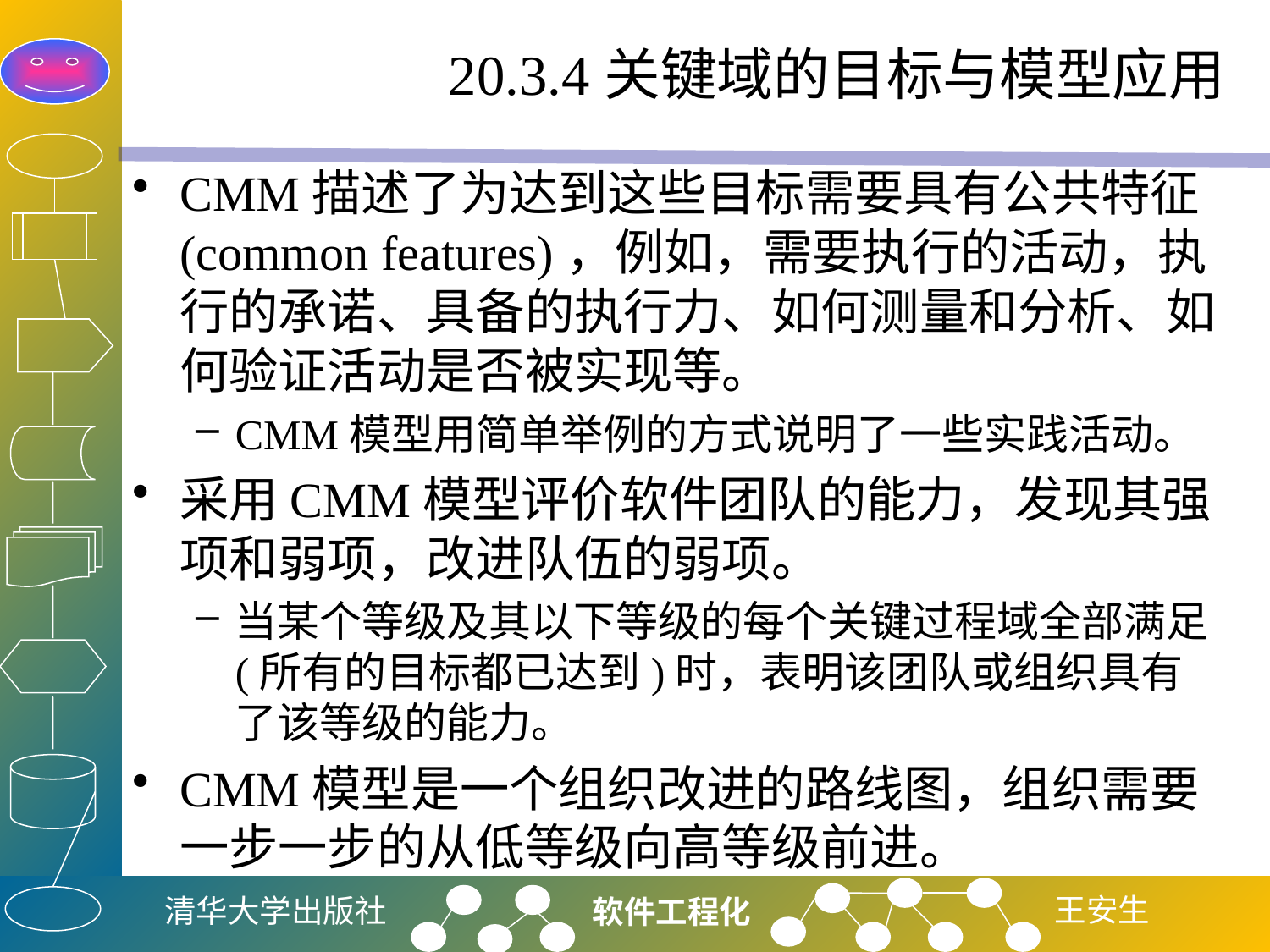

# 20.3.4关键域的目标与模型应用
CMM描述了为达到这些目标需要具有公共特征(common features)，例如，需要执行的活动，执行的承诺、具备的执行力、如何测量和分析、如何验证活动是否被实现等。
CMM模型用简单举例的方式说明了一些实践活动。
采用CMM模型评价软件团队的能力，发现其强项和弱项，改进队伍的弱项。
当某个等级及其以下等级的每个关键过程域全部满足(所有的目标都已达到)时，表明该团队或组织具有了该等级的能力。
CMM模型是一个组织改进的路线图，组织需要一步一步的从低等级向高等级前进。